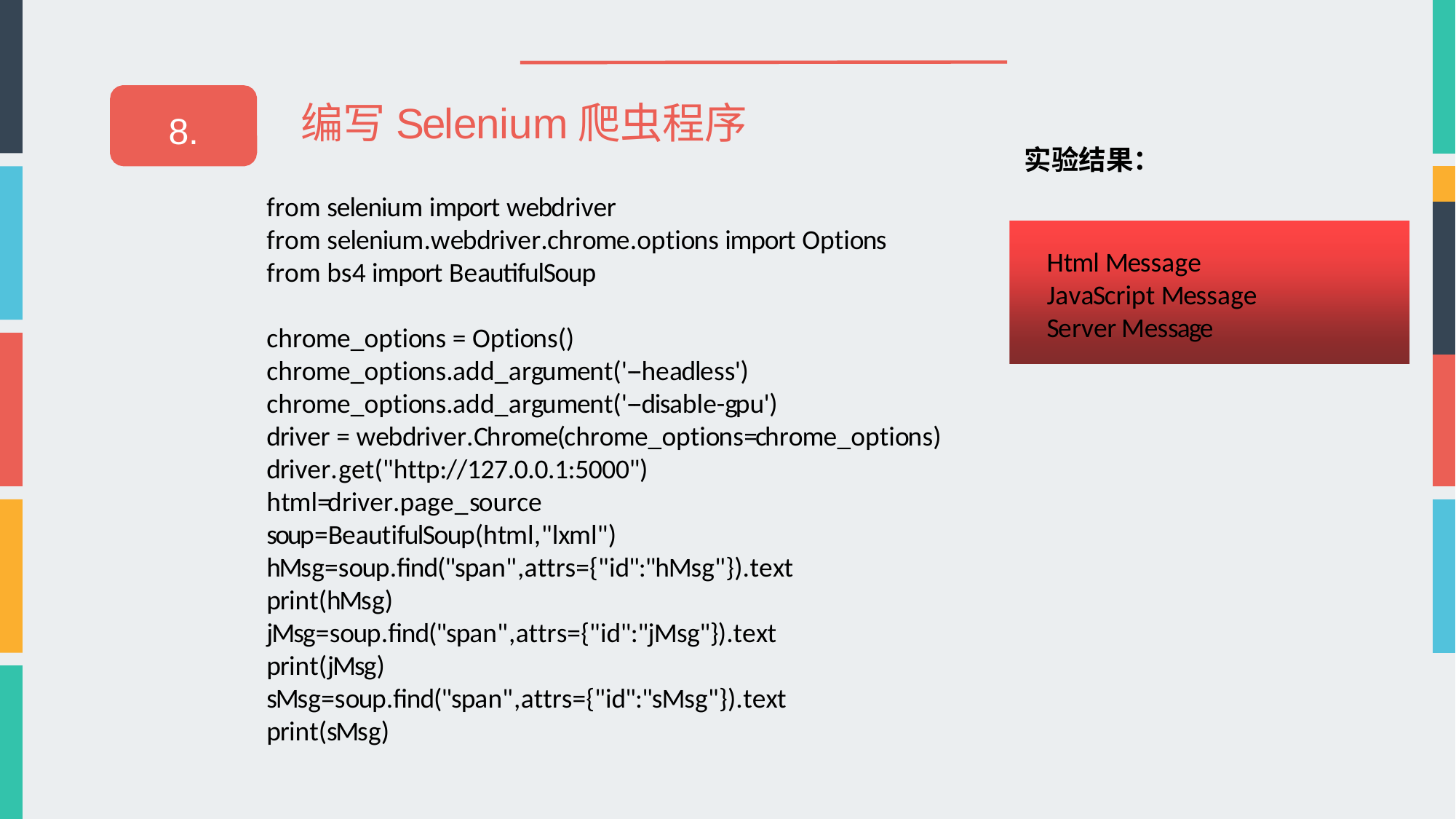

# 编写Selenium爬虫程序
8.
实验结果：

from selenium import webdriver
from selenium.webdriver.chrome.options import Options from bs4 import BeautifulSoup

chrome_options = Options() chrome_options.add_argument('--headless') chrome_options.add_argument('--disable-gpu')
driver = webdriver.Chrome(chrome_options=chrome_options) driver.get("http://127.0.0.1:5000")
html=driver.page_source soup=BeautifulSoup(html,"lxml") hMsg=soup.find("span",attrs={"id":"hMsg"}).text print(hMsg) jMsg=soup.find("span",attrs={"id":"jMsg"}).text print(jMsg) sMsg=soup.find("span",attrs={"id":"sMsg"}).text print(sMsg)

Html Message JavaScript Message Server Message